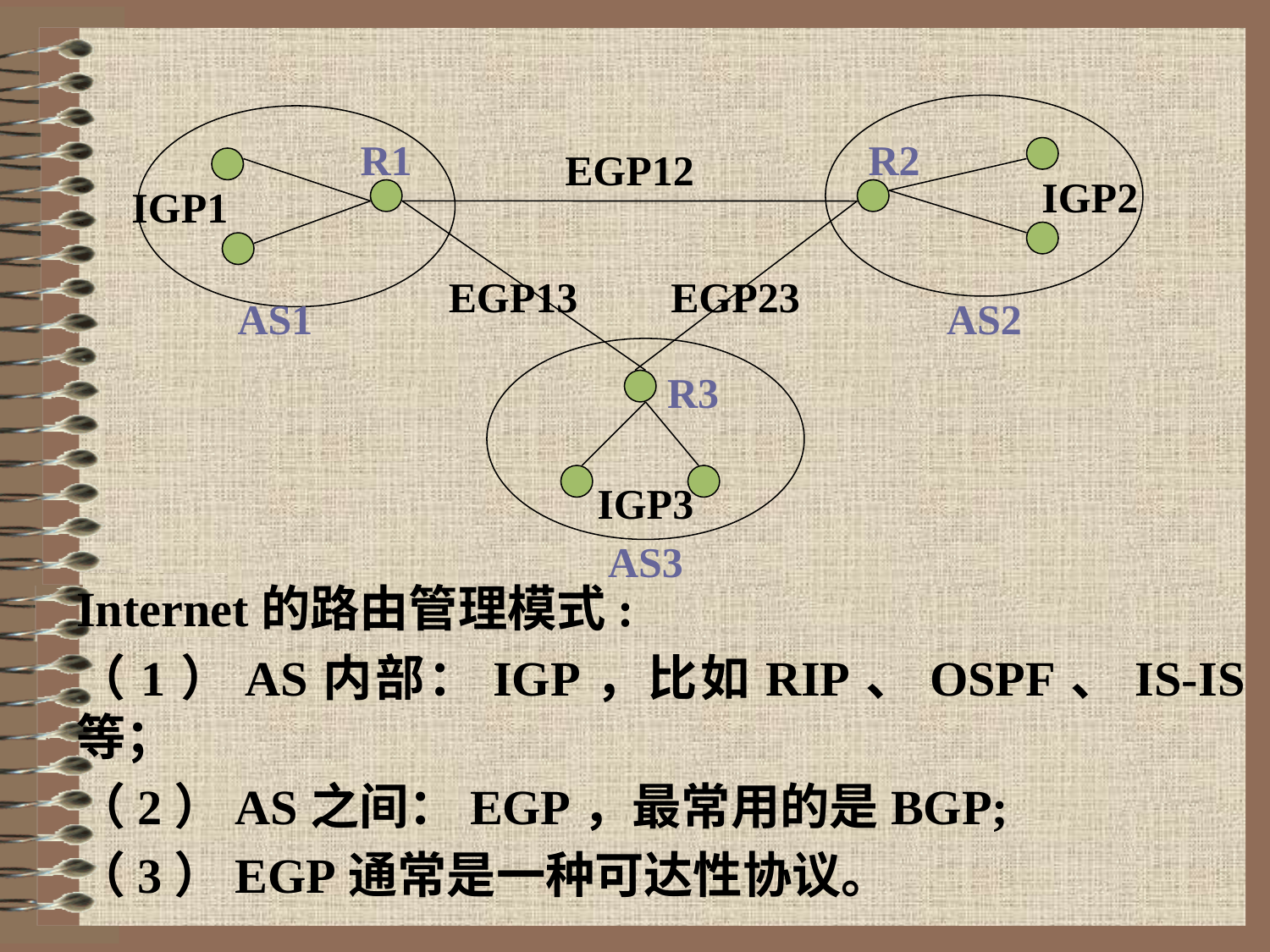

R1
R2
R3
EGP12
EGP13
EGP23
IGP2
IGP1
IGP3
AS1
AS2
AS3
Internet的路由管理模式:
（1）AS内部：IGP，比如RIP、OSPF、IS-IS等；
（2）AS之间：EGP，最常用的是BGP;
（3）EGP通常是一种可达性协议。